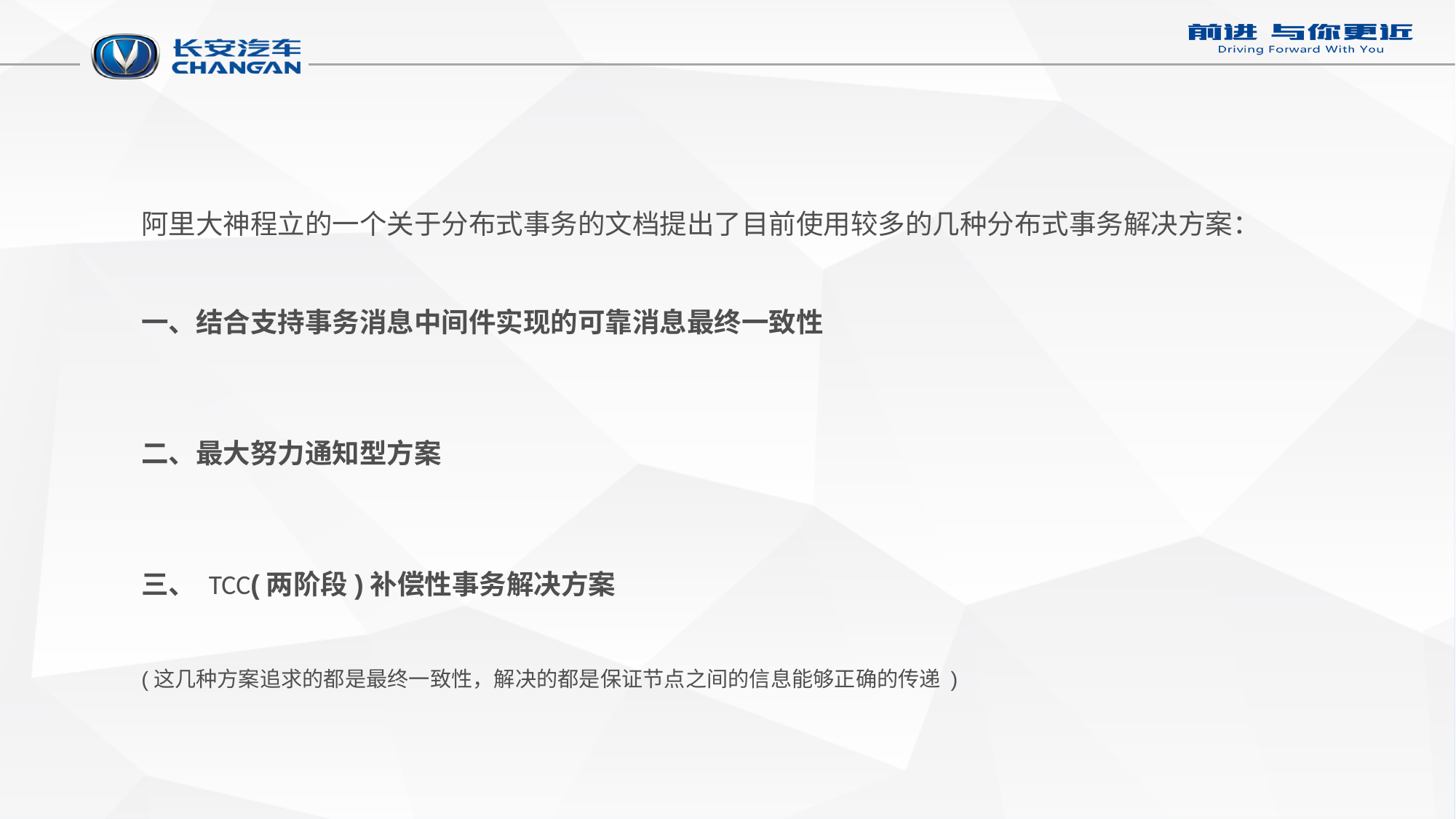

阿里大神程立的一个关于分布式事务的文档提出了目前使用较多的几种分布式事务解决方案：

一、结合支持事务消息中间件实现的可靠消息最终一致性

二、最大努力通知型方案

三、 TCC(两阶段)补偿性事务解决方案

(这几种方案追求的都是最终一致性，解决的都是保证节点之间的信息能够正确的传递 )